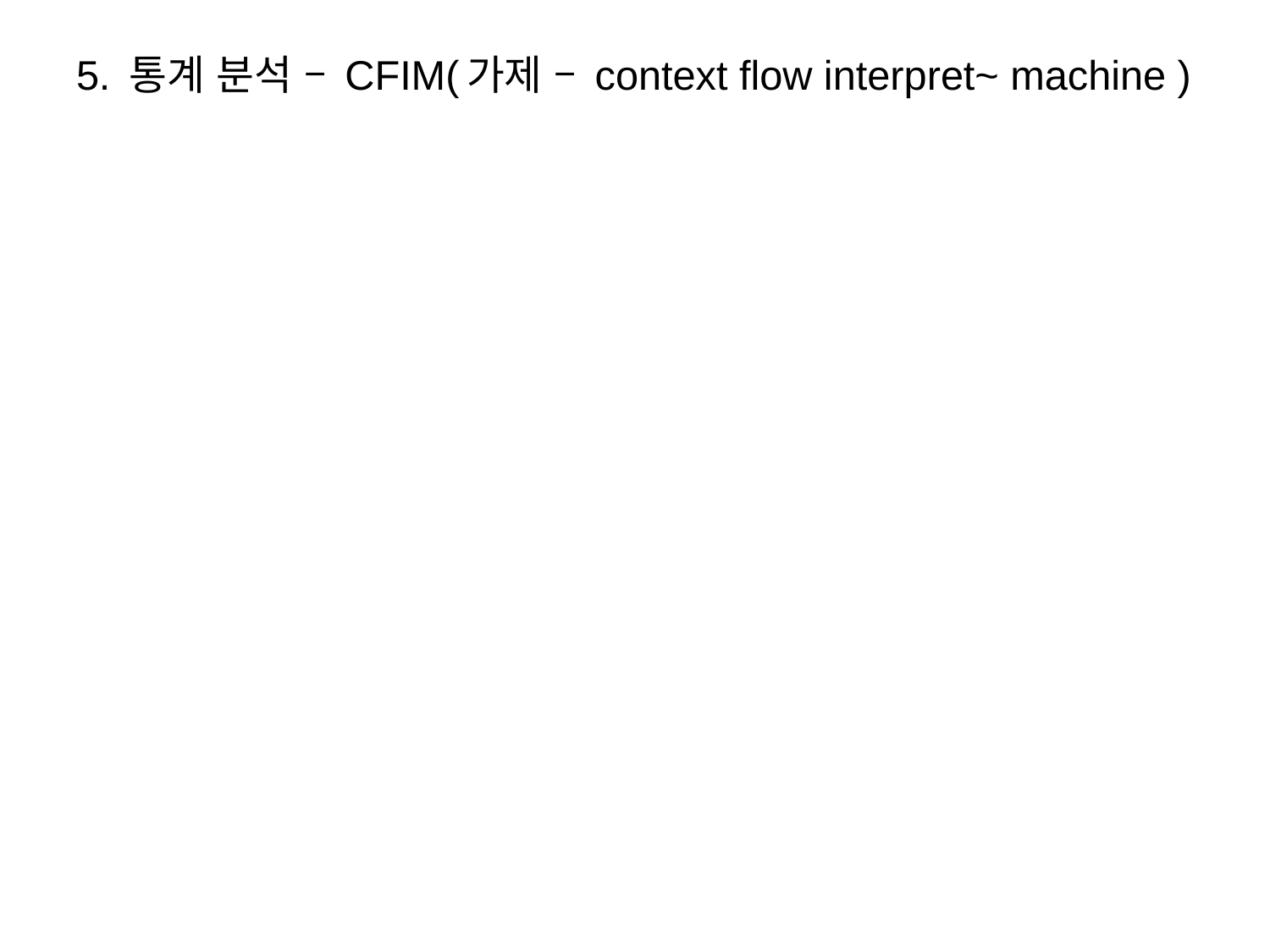

# 5. 통계 분석 – CFIM(가제 – context flow interpret~ machine )